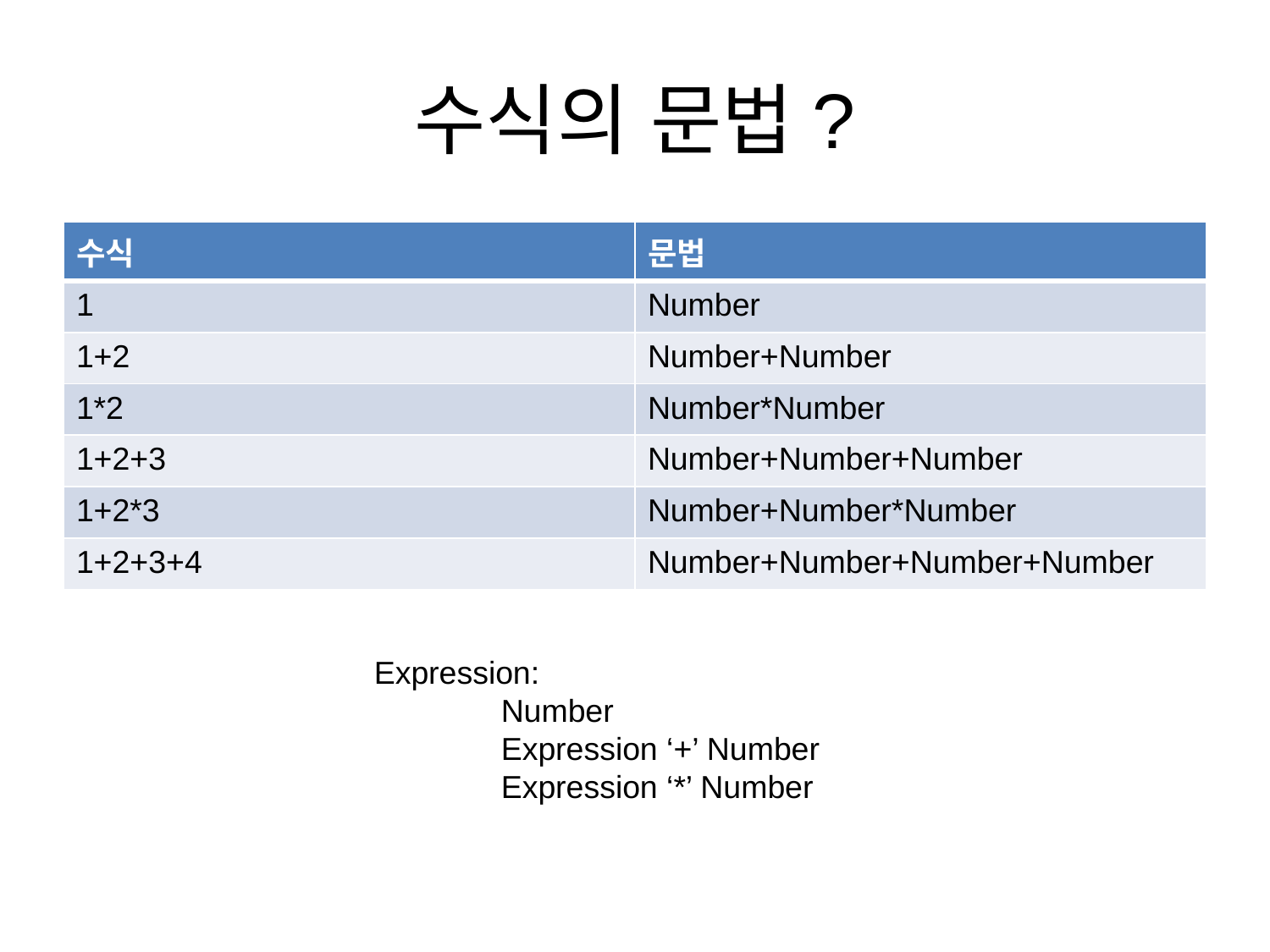

# 수식의 문법?
| 수식 | 문법 |
| --- | --- |
| 1 | Number |
| 1+2 | Number+Number |
| 1\*2 | Number\*Number |
| 1+2+3 | Number+Number+Number |
| 1+2\*3 | Number+Number\*Number |
| 1+2+3+4 | Number+Number+Number+Number |
Expression:
	Number
	Expression ‘+’ Number
	Expression ‘*’ Number